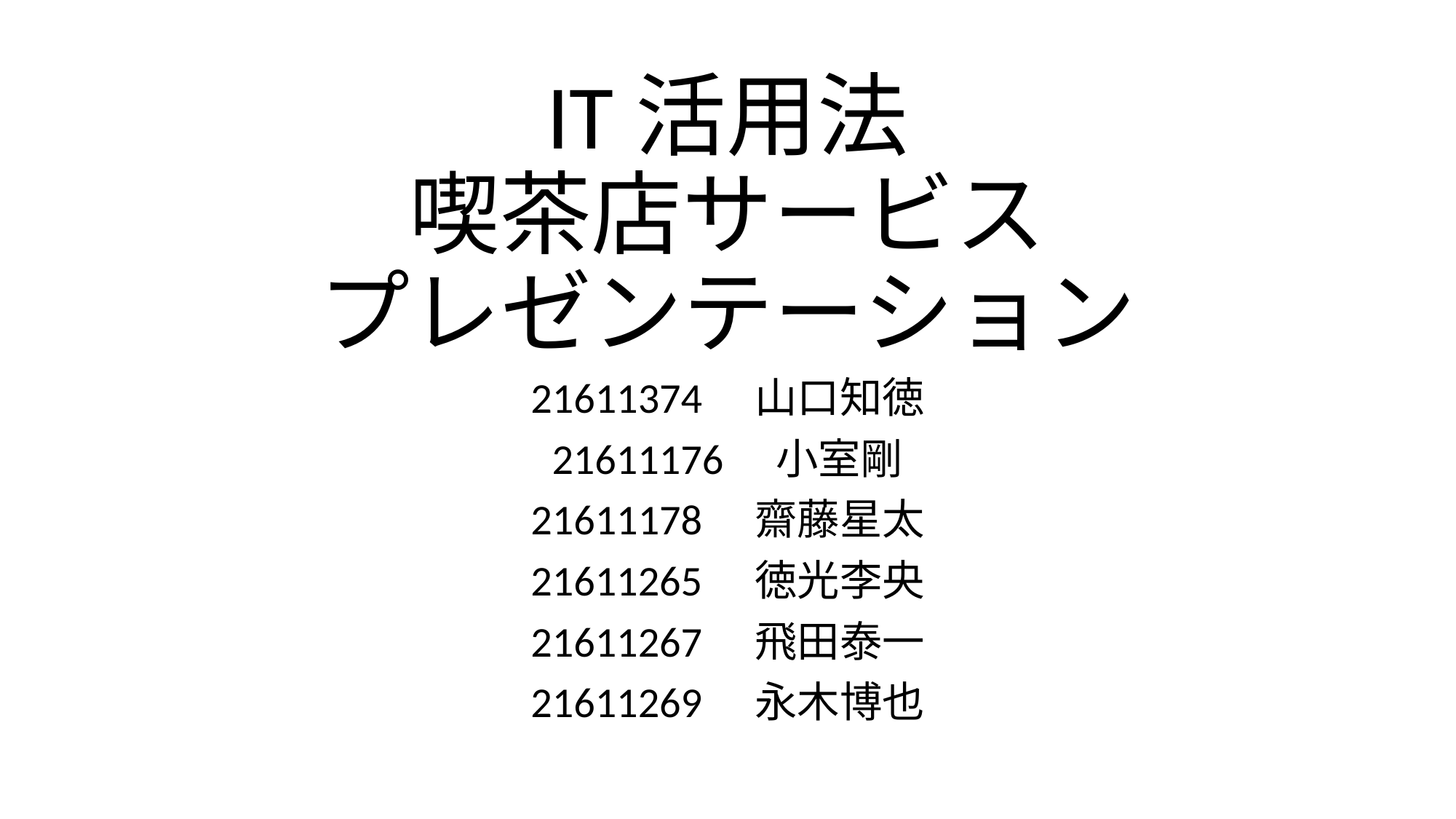

# IT活用法 喫茶店サービス プレゼンテーション
21611374　山口知徳
21611176　小室剛
21611178　齋藤星太
21611265　徳光李央
21611267　飛田泰一
21611269　永木博也